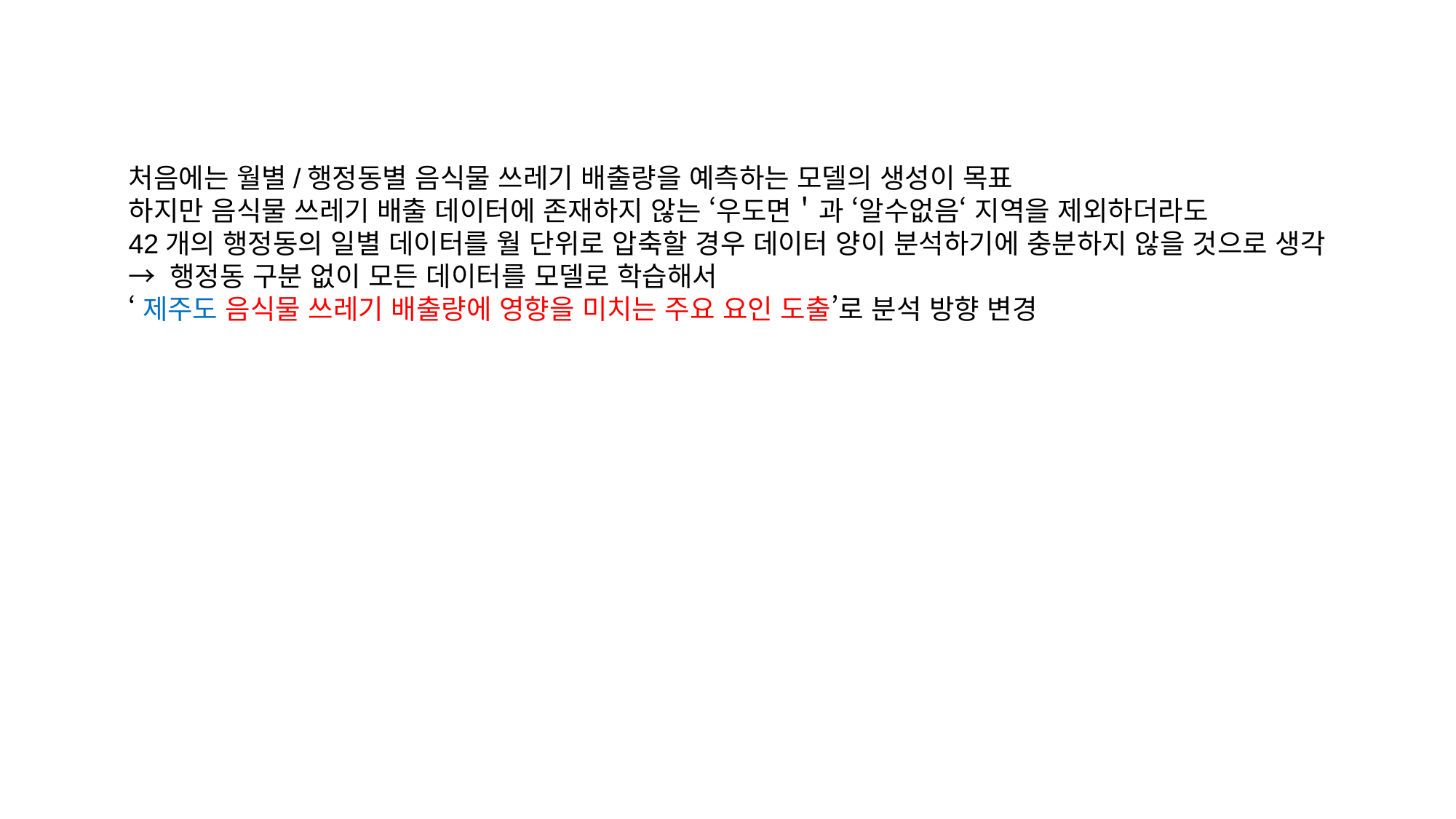

처음에는 월별/행정동별 음식물 쓰레기 배출량을 예측하는 모델의 생성이 목표
하지만 음식물 쓰레기 배출 데이터에 존재하지 않는 ‘우도면＇과 ‘알수없음‘ 지역을 제외하더라도
42개의 행정동의 일별 데이터를 월 단위로 압축할 경우 데이터 양이 분석하기에 충분하지 않을 것으로 생각
→ 행정동 구분 없이 모든 데이터를 모델로 학습해서
‘제주도 음식물 쓰레기 배출량에 영향을 미치는 주요 요인 도출’로 분석 방향 변경